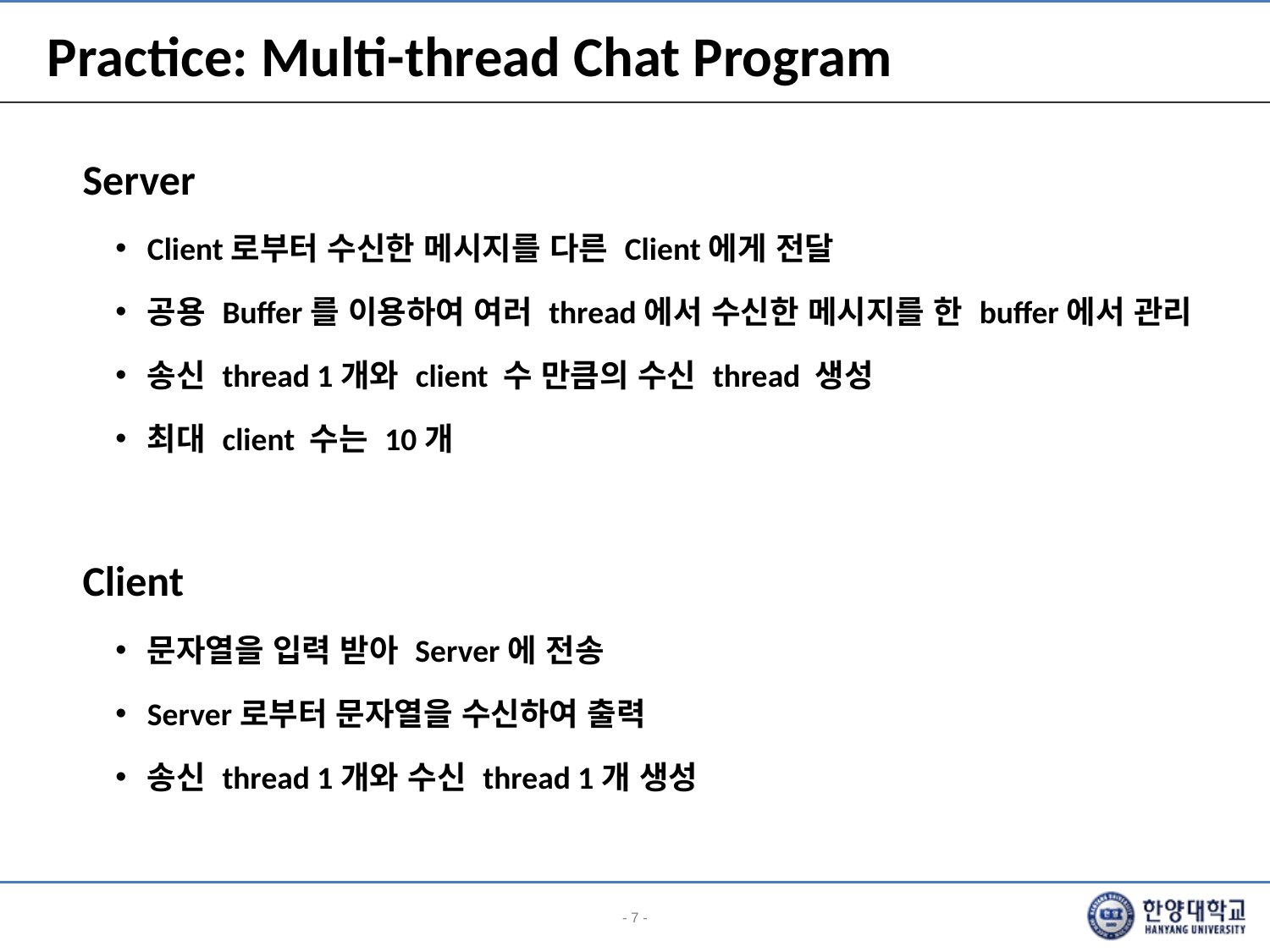

# Practice: Multi-thread Chat Program
Server
Client로부터 수신한 메시지를 다른 Client에게 전달
공용 Buffer를 이용하여 여러 thread에서 수신한 메시지를 한 buffer에서 관리
송신 thread 1개와 client 수 만큼의 수신 thread 생성
최대 client 수는 10개

Client
문자열을 입력 받아 Server에 전송
Server로부터 문자열을 수신하여 출력
송신 thread 1개와 수신 thread 1개 생성